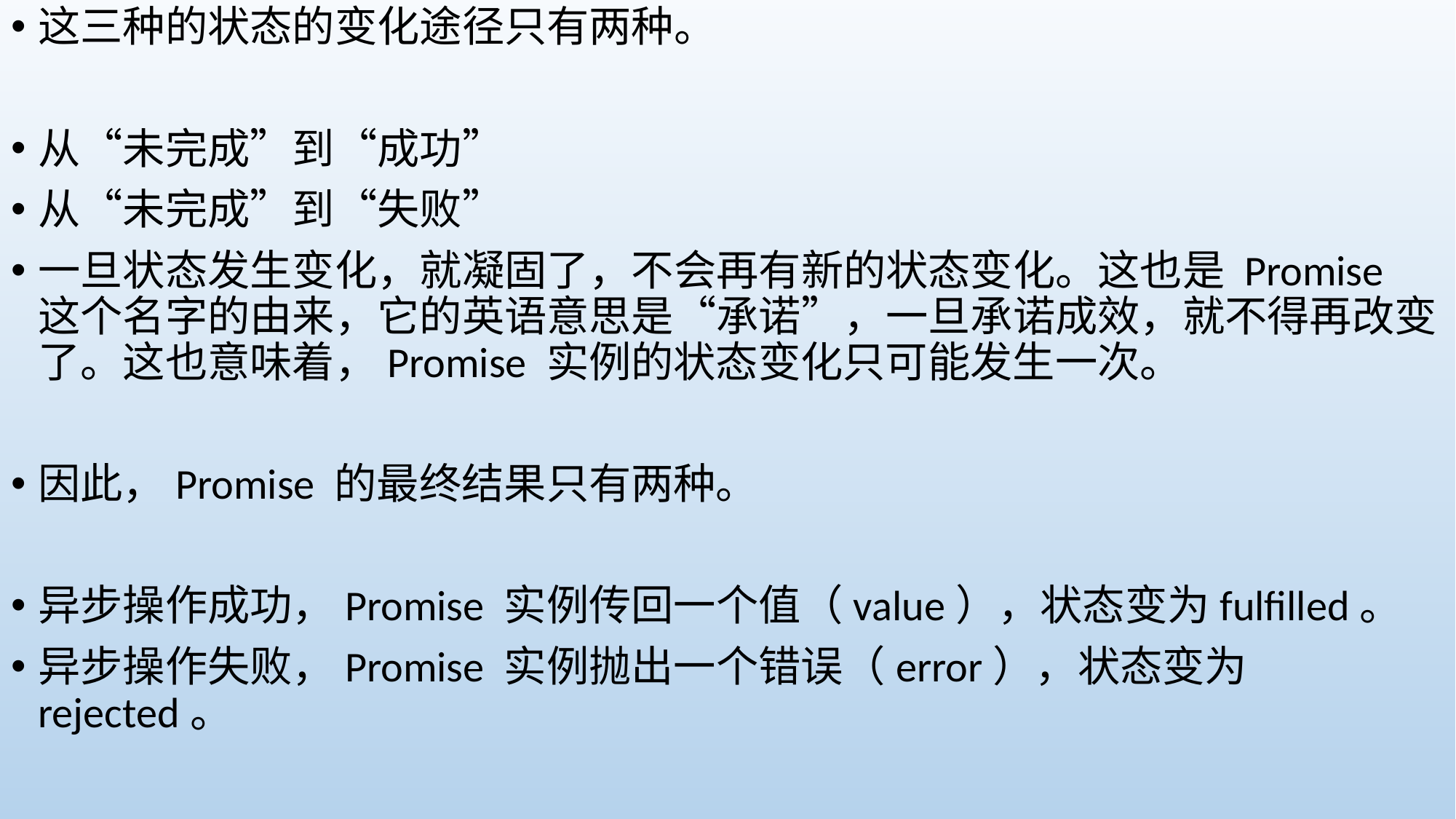

这三种的状态的变化途径只有两种。

从“未完成”到“成功”
从“未完成”到“失败”
一旦状态发生变化，就凝固了，不会再有新的状态变化。这也是 Promise 这个名字的由来，它的英语意思是“承诺”，一旦承诺成效，就不得再改变了。这也意味着，Promise 实例的状态变化只可能发生一次。

因此，Promise 的最终结果只有两种。

异步操作成功，Promise 实例传回一个值（value），状态变为fulfilled。
异步操作失败，Promise 实例抛出一个错误（error），状态变为rejected。